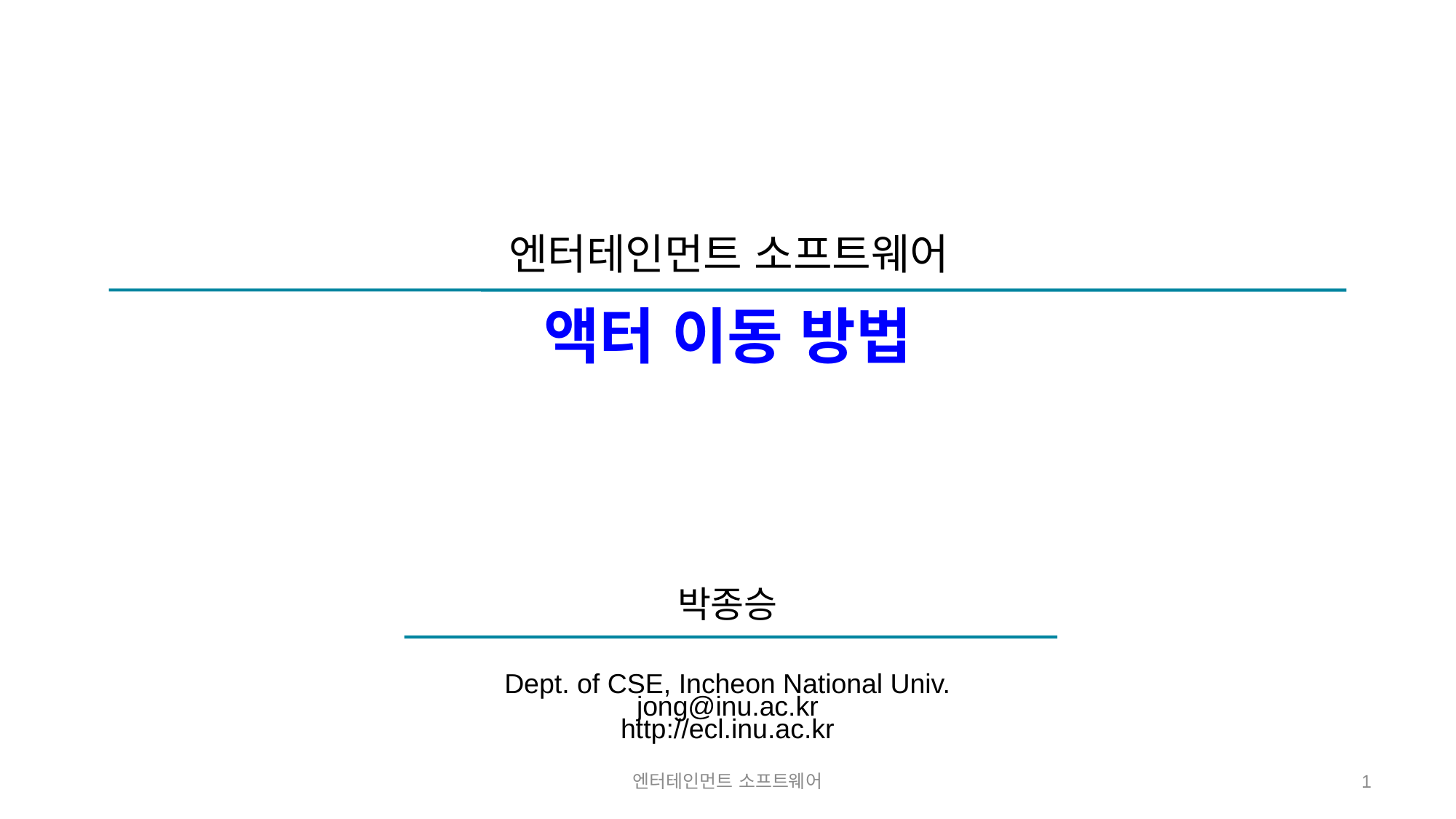

# 액터 이동 방법

엔터테인먼트 소프트웨어
1